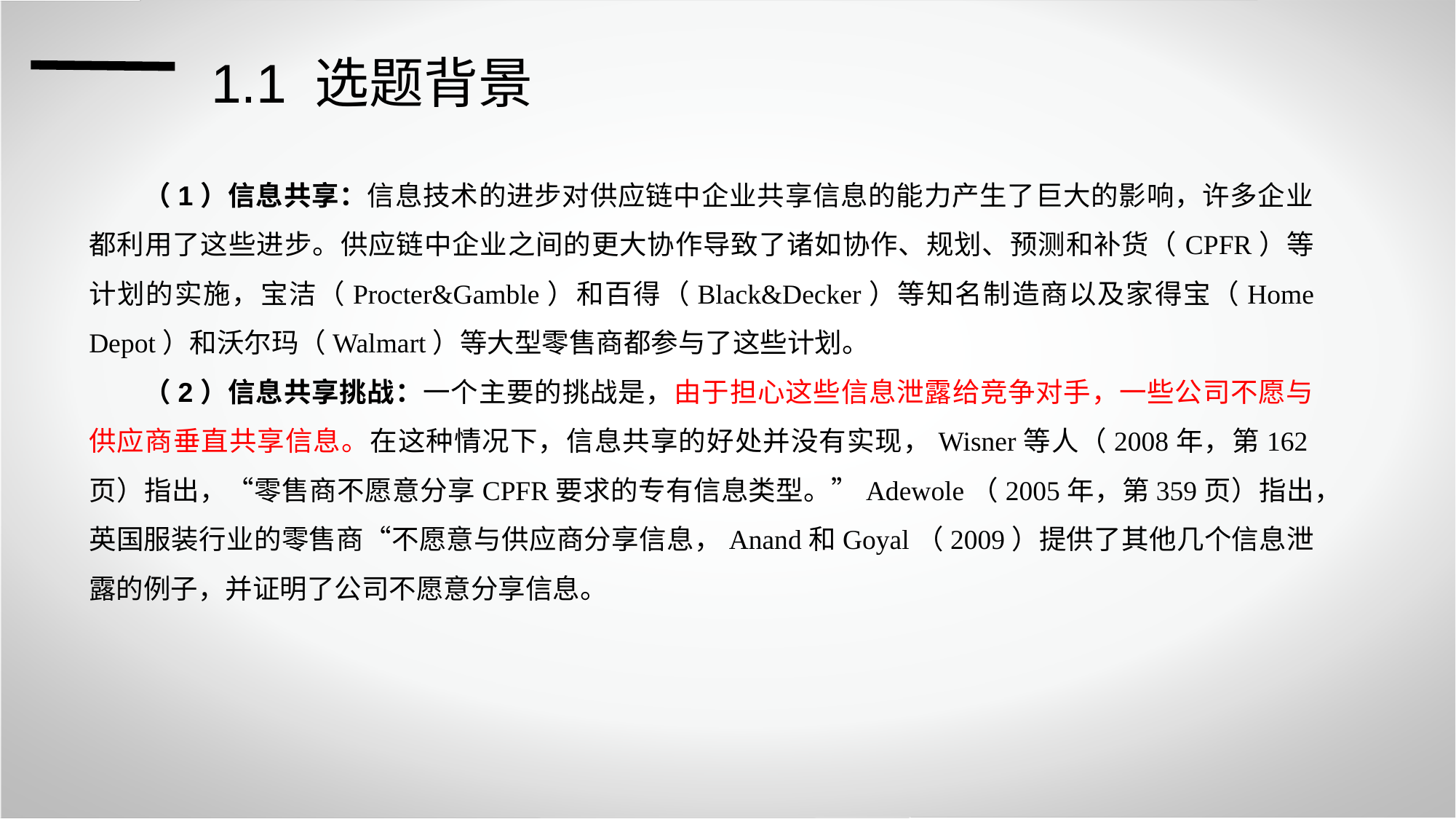

1.1 选题背景
（1）信息共享：信息技术的进步对供应链中企业共享信息的能力产生了巨大的影响，许多企业都利用了这些进步。供应链中企业之间的更大协作导致了诸如协作、规划、预测和补货（CPFR）等计划的实施，宝洁（Procter&Gamble）和百得（Black&Decker）等知名制造商以及家得宝（Home Depot）和沃尔玛（Walmart）等大型零售商都参与了这些计划。
（2）信息共享挑战：一个主要的挑战是，由于担心这些信息泄露给竞争对手，一些公司不愿与供应商垂直共享信息。在这种情况下，信息共享的好处并没有实现，Wisner等人（2008年，第162页）指出，“零售商不愿意分享CPFR要求的专有信息类型。”Adewole（2005年，第359页）指出，英国服装行业的零售商“不愿意与供应商分享信息，Anand和Goyal（2009）提供了其他几个信息泄露的例子，并证明了公司不愿意分享信息。